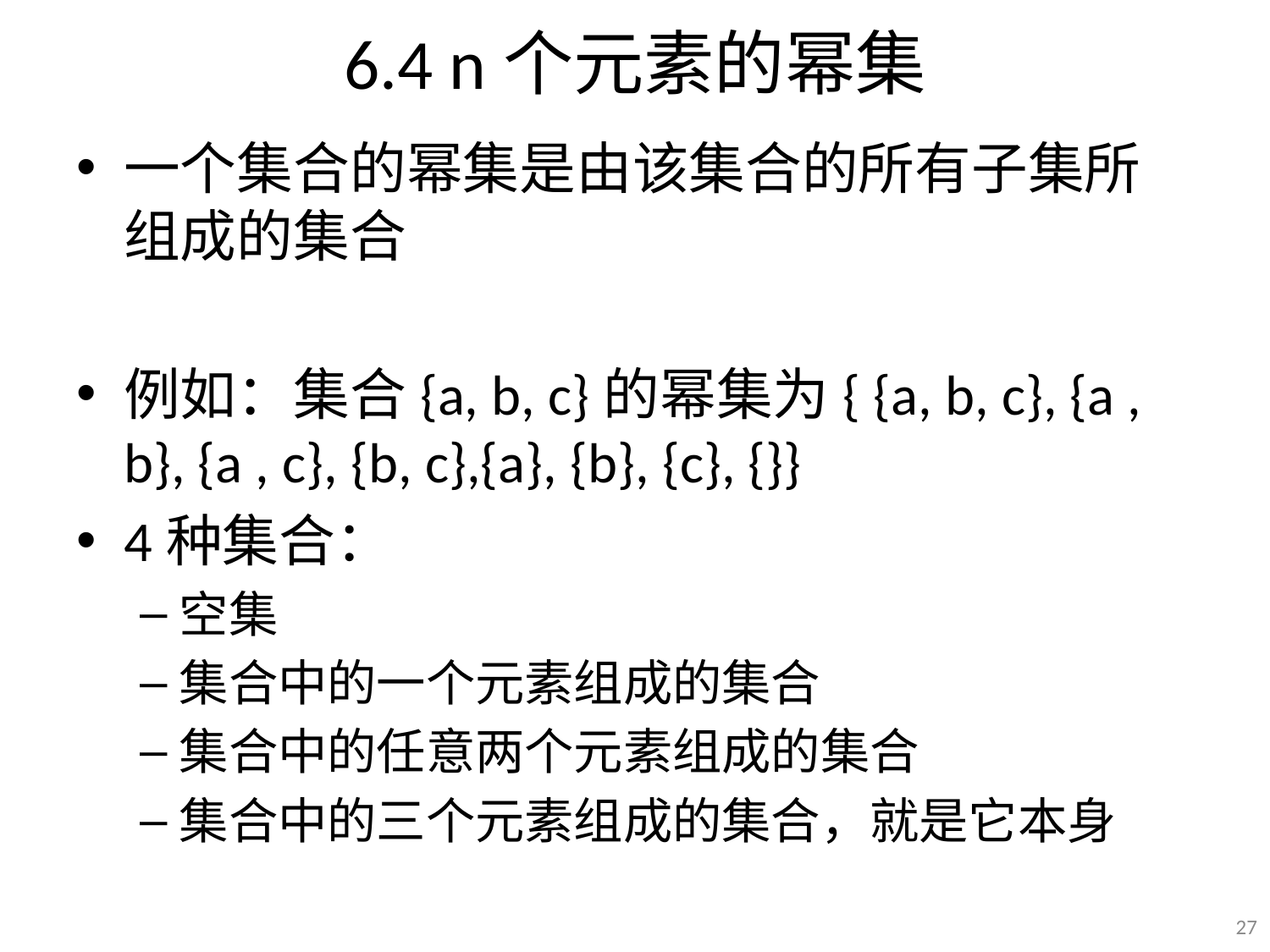

# 6.4 n个元素的幂集
一个集合的幂集是由该集合的所有子集所组成的集合

例如：集合{a, b, c}的幂集为{ {a, b, c}, {a , b}, {a , c}, {b, c},{a}, {b}, {c}, {}}
4种集合：
空集
集合中的一个元素组成的集合
集合中的任意两个元素组成的集合
集合中的三个元素组成的集合，就是它本身

27